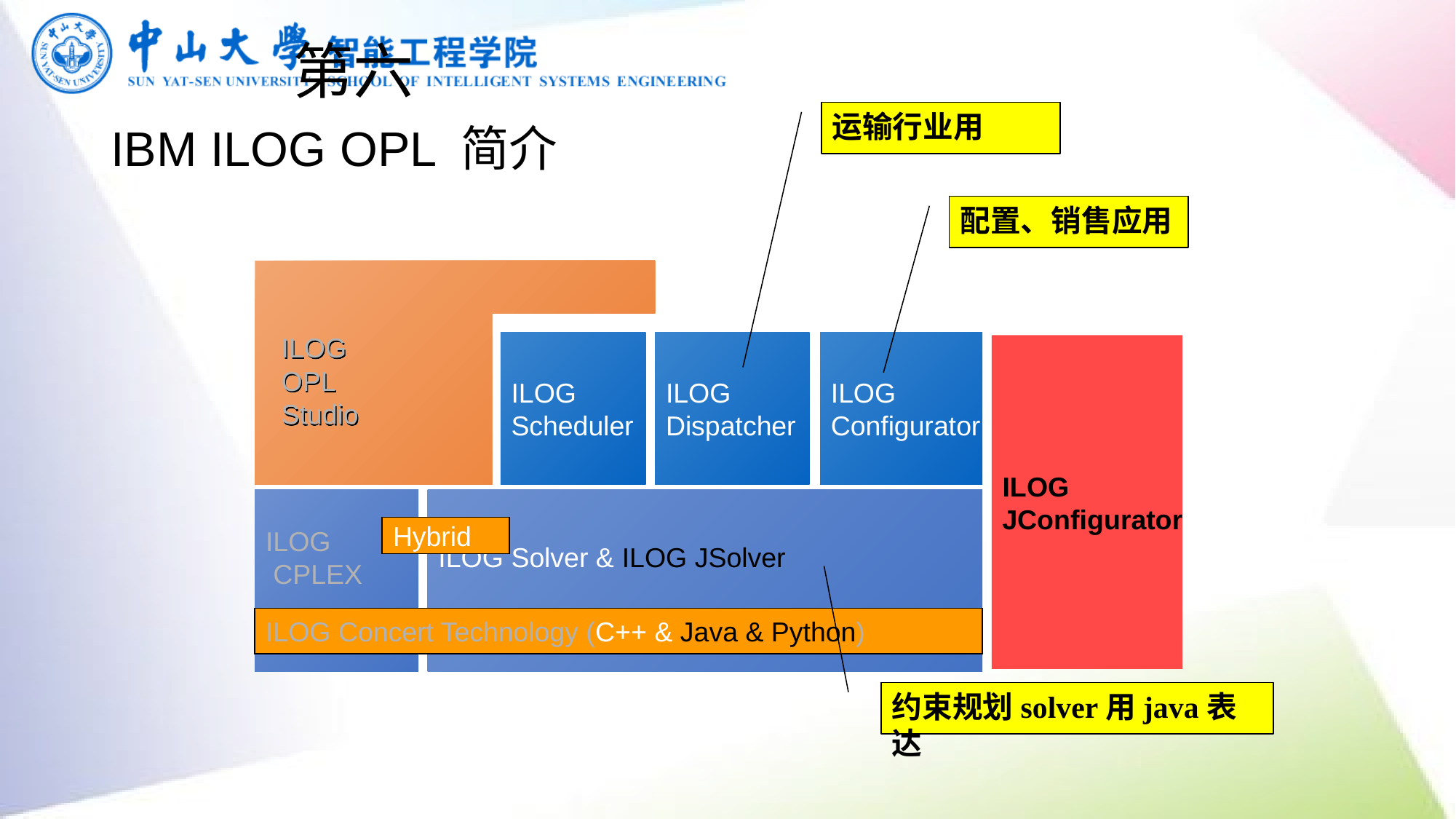

第六
# IBM ILOG OPL 简介
运输行业用
配置、销售应用

ILOG
OPL
Studio
ILOG
Scheduler
ILOG
Dispatcher
ILOG
Configurator
ILOG
JConfigurator

ILOG
 CPLEX

ILOG Solver & ILOG JSolver
Hybrid
ILOG Concert Technology (C++ & Java & Python)
约束规划solver用java表达